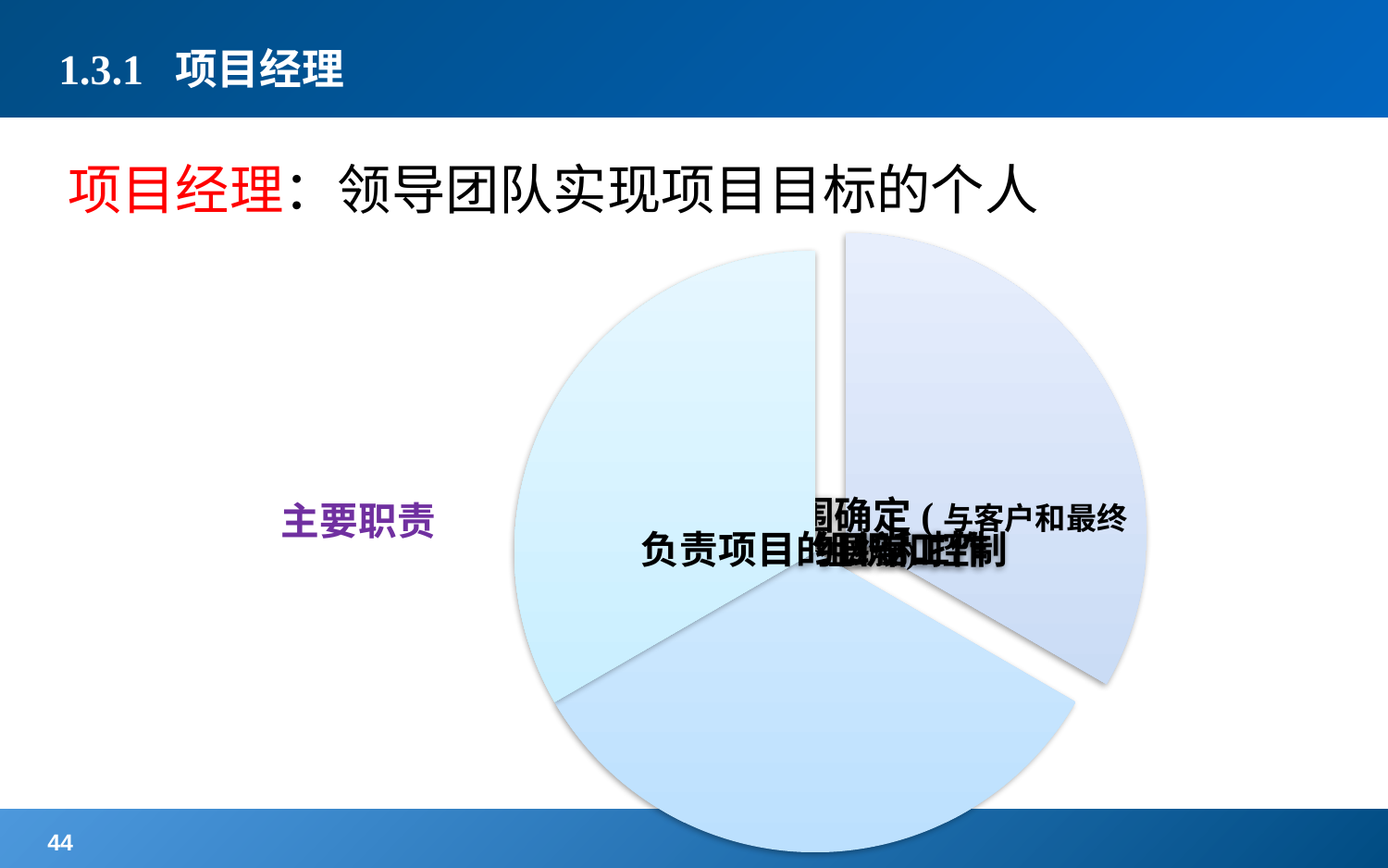

# 1.3.1  项目经理
项目经理：领导团队实现项目目标的个人
参与项目的范围确定(与客户和最终用户接触)
项目计划、组织和控制
负责项目的日常工作
主要职责